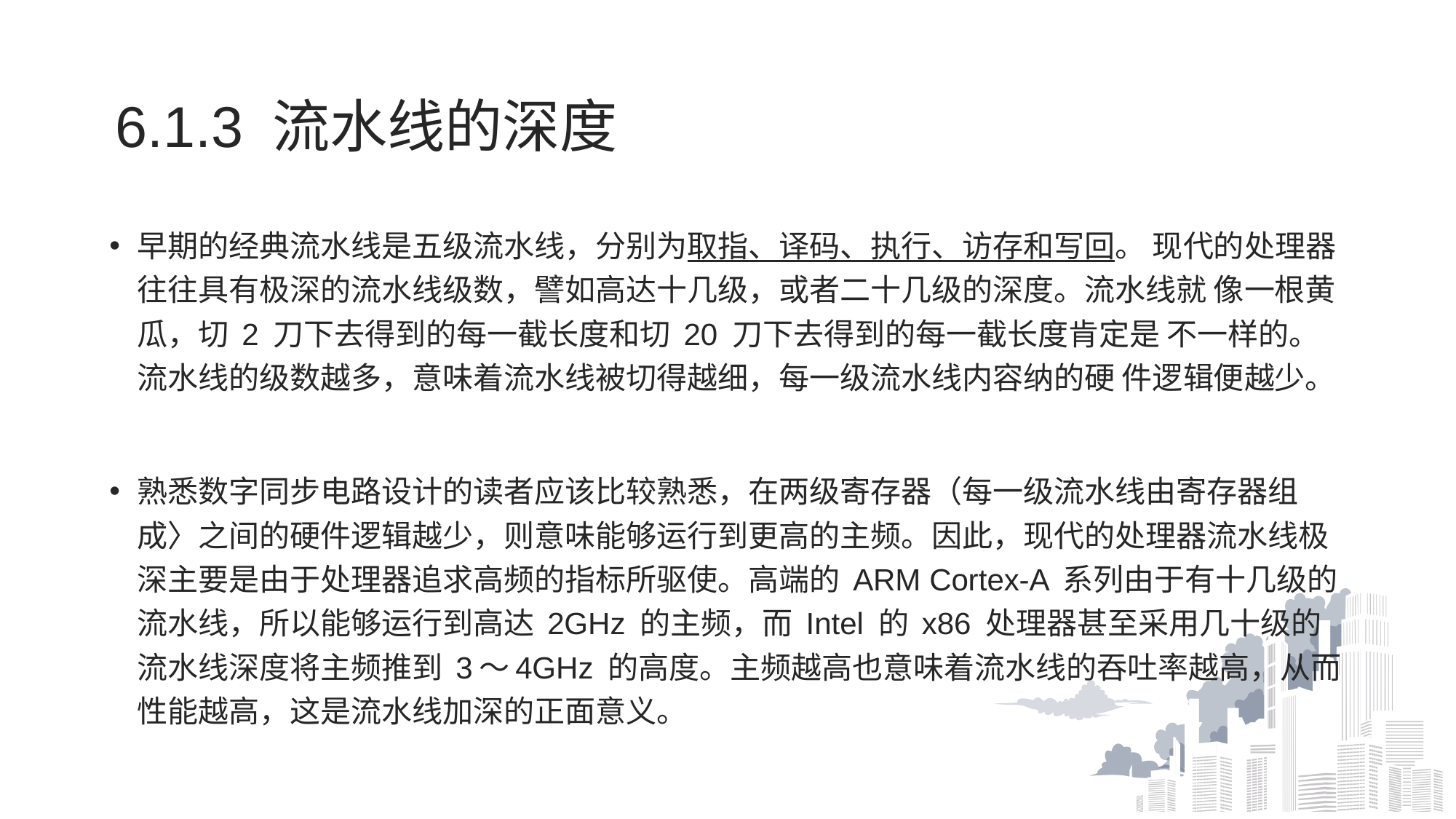

# 6.1.3 流水线的深度
早期的经典流水线是五级流水线，分别为取指、译码、执行、访存和写回。 现代的处理器往往具有极深的流水线级数，譬如高达十几级，或者二十几级的深度。流水线就 像一根黄瓜，切 2 刀下去得到的每一截长度和切 20 刀下去得到的每一截长度肯定是 不一样的。 流水线的级数越多，意味着流水线被切得越细，每一级流水线内容纳的硬 件逻辑便越少。

熟悉数字同步电路设计的读者应该比较熟悉，在两级寄存器（每一级流水线由寄存器组成〉之间的硬件逻辑越少，则意味能够运行到更高的主频。因此，现代的处理器流水线极深主要是由于处理器追求高频的指标所驱使。高端的 ARM Cortex-A 系列由于有十几级的流水线，所以能够运行到高达 2GHz 的主频，而 Intel 的 x86 处理器甚至采用几十级的流水线深度将主频推到 3～4GHz 的高度。主频越高也意味着流水线的吞吐率越高，从而性能越高，这是流水线加深的正面意义。